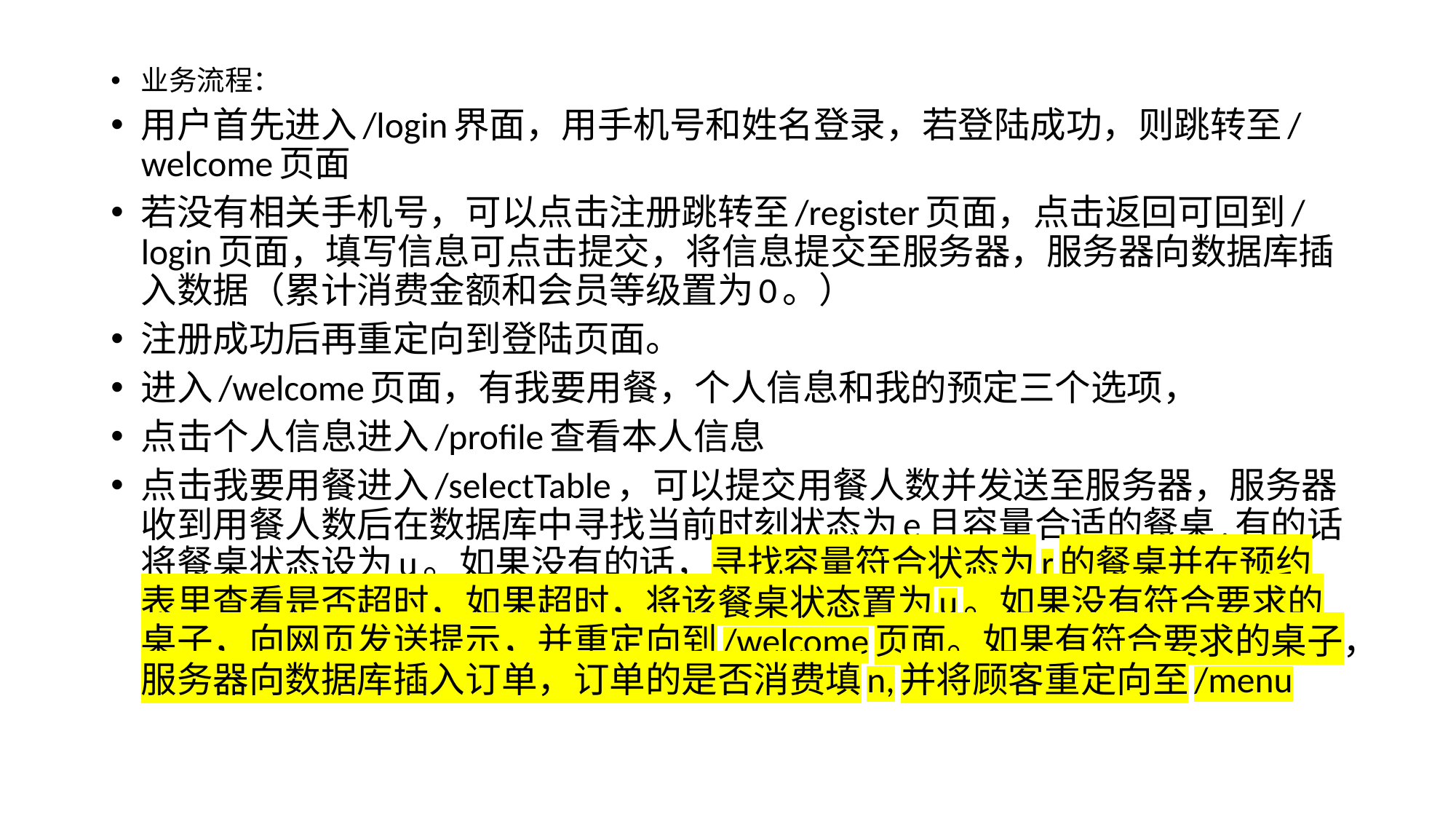

业务流程：
用户首先进入/login界面，用手机号和姓名登录，若登陆成功，则跳转至/welcome页面
若没有相关手机号，可以点击注册跳转至/register页面，点击返回可回到/login页面，填写信息可点击提交，将信息提交至服务器，服务器向数据库插入数据（累计消费金额和会员等级置为0。）
注册成功后再重定向到登陆页面。
进入/welcome页面，有我要用餐，个人信息和我的预定三个选项，
点击个人信息进入/profile查看本人信息
点击我要用餐进入/selectTable，可以提交用餐人数并发送至服务器，服务器收到用餐人数后在数据库中寻找当前时刻状态为e且容量合适的餐桌,有的话将餐桌状态设为u。如果没有的话，寻找容量符合状态为r的餐桌并在预约表里查看是否超时，如果超时，将该餐桌状态置为u。如果没有符合要求的桌子，向网页发送提示，并重定向到/welcome页面。如果有符合要求的桌子，服务器向数据库插入订单，订单的是否消费填n,并将顾客重定向至/menu